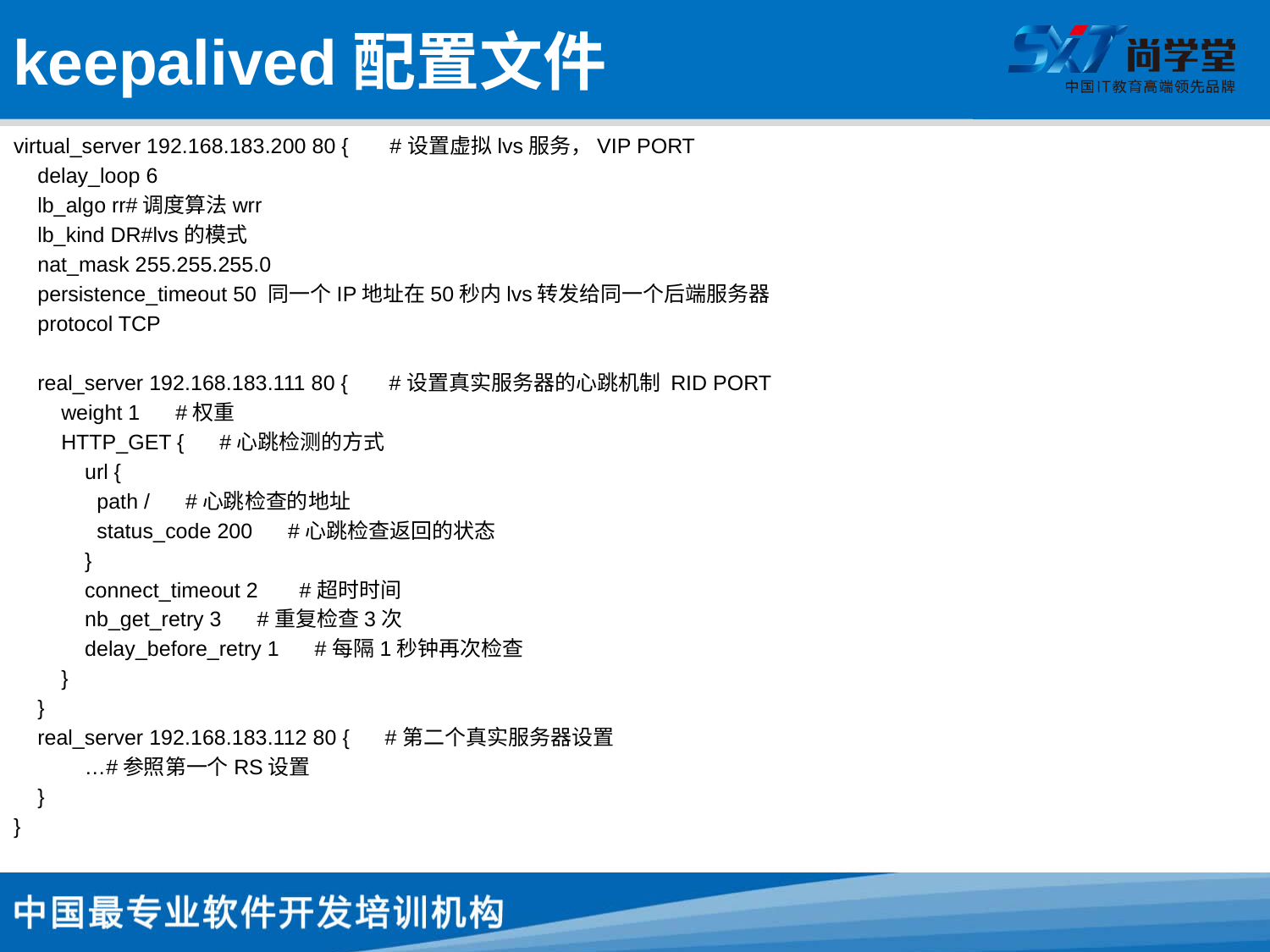

# keepalived配置文件
virtual_server 192.168.183.200 80 {       #设置虚拟lvs服务，VIP PORT
    delay_loop 6
    lb_algo rr#调度算法wrr
    lb_kind DR#lvs的模式
    nat_mask 255.255.255.0
    persistence_timeout 50 同一个IP地址在50秒内lvs转发给同一个后端服务器
    protocol TCP

    real_server 192.168.183.111 80 {       #设置真实服务器的心跳机制 RID PORT
        weight 1      #权重
        HTTP_GET {      #心跳检测的方式
            url {
              path /      #心跳检查的地址
              status_code 200      #心跳检查返回的状态
            }
            connect_timeout 2       #超时时间
            nb_get_retry 3      #重复检查3次
            delay_before_retry 1      #每隔1秒钟再次检查
        }
    }
    real_server 192.168.183.112 80 {      #第二个真实服务器设置
            …#参照第一个RS设置
    }
}